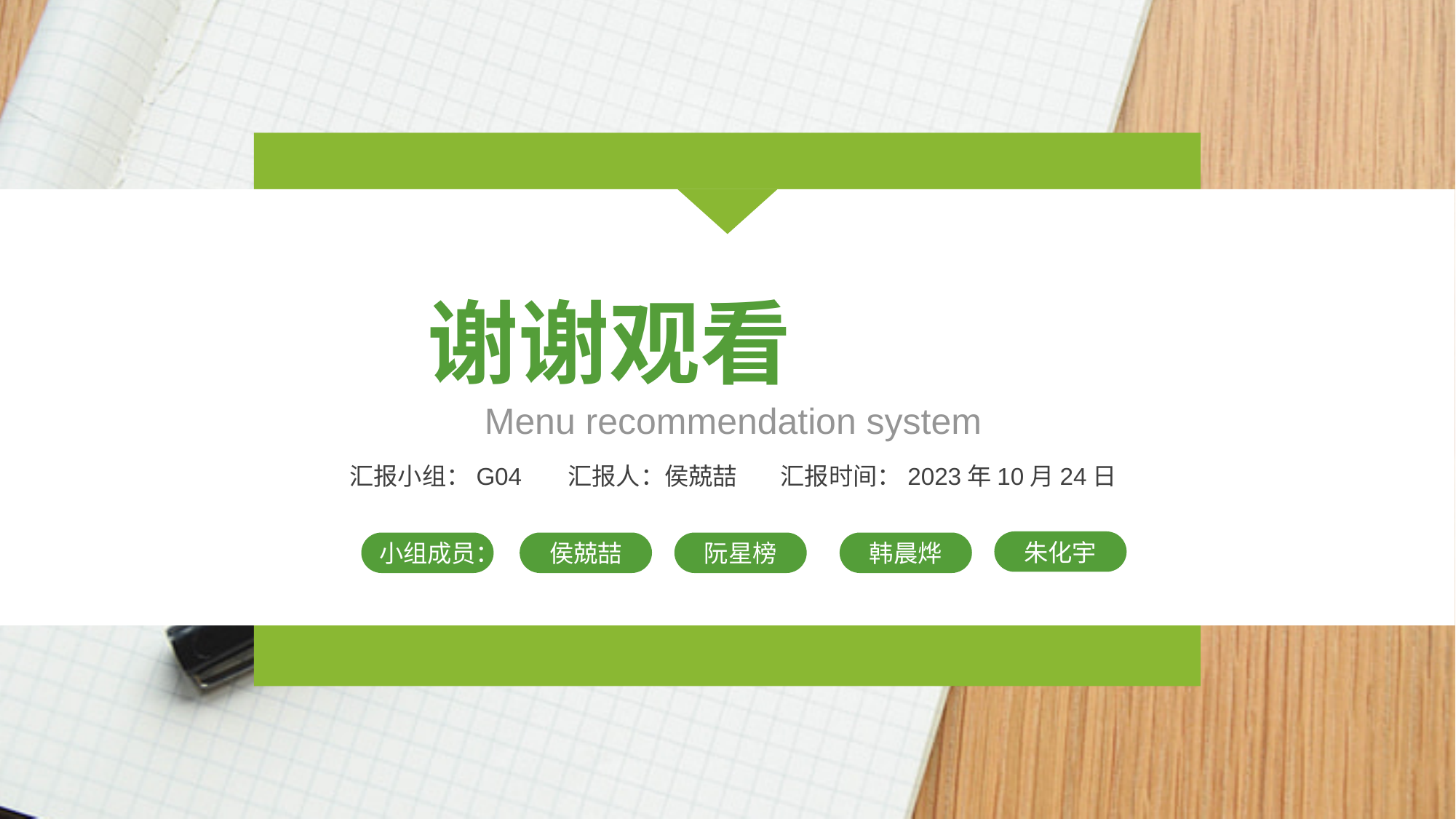

谢谢观看
Menu recommendation system
汇报小组：G04	汇报人：侯兢喆        汇报时间：2023年10月24日
朱化宇
小组成员：
侯兢喆
阮星榜
韩晨烨